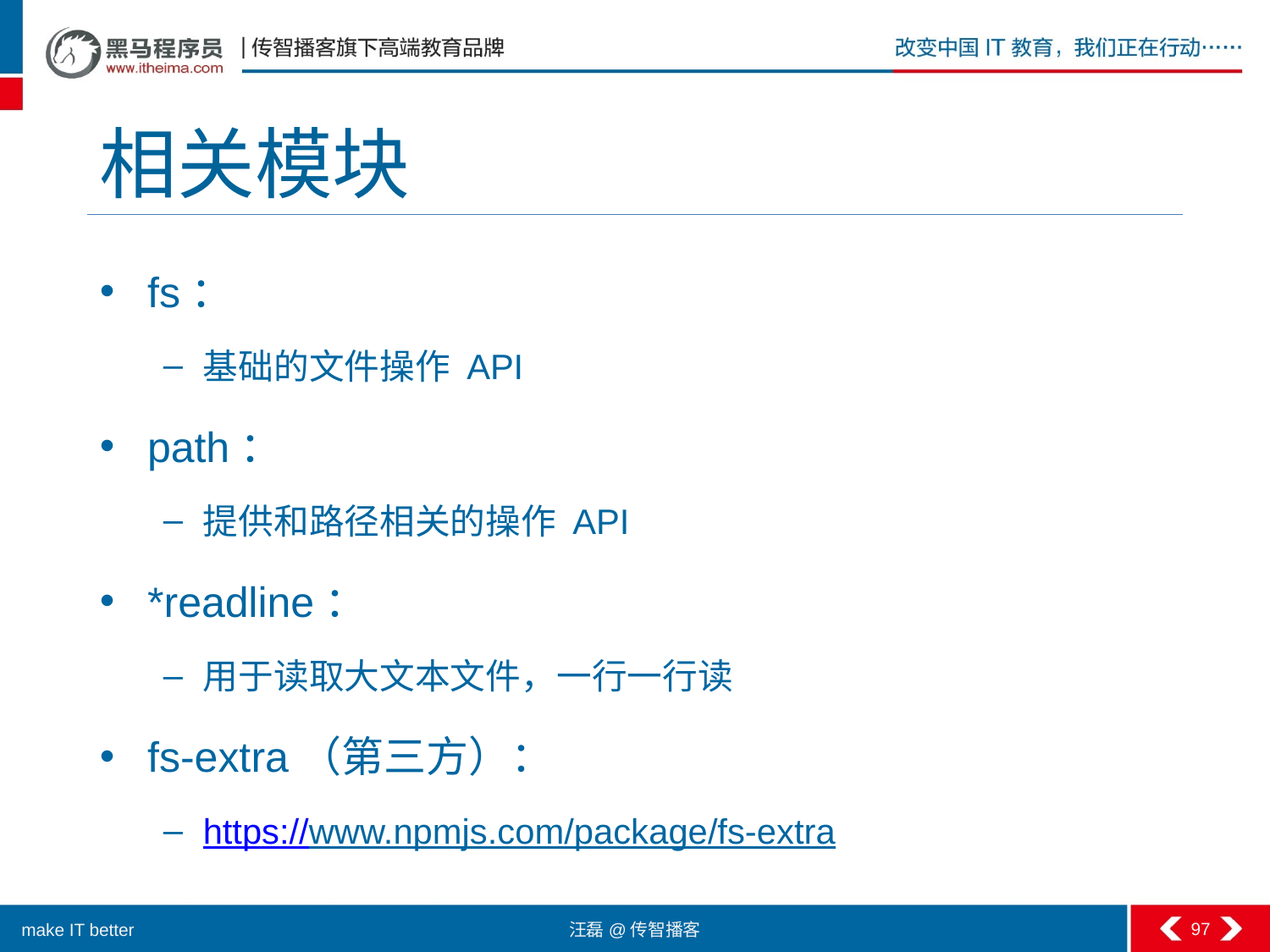

# 相关模块
fs：
基础的文件操作 API
path：
提供和路径相关的操作 API
*readline：
用于读取大文本文件，一行一行读
fs-extra（第三方）：
https://www.npmjs.com/package/fs-extra
97
汪磊@传智播客
make IT better